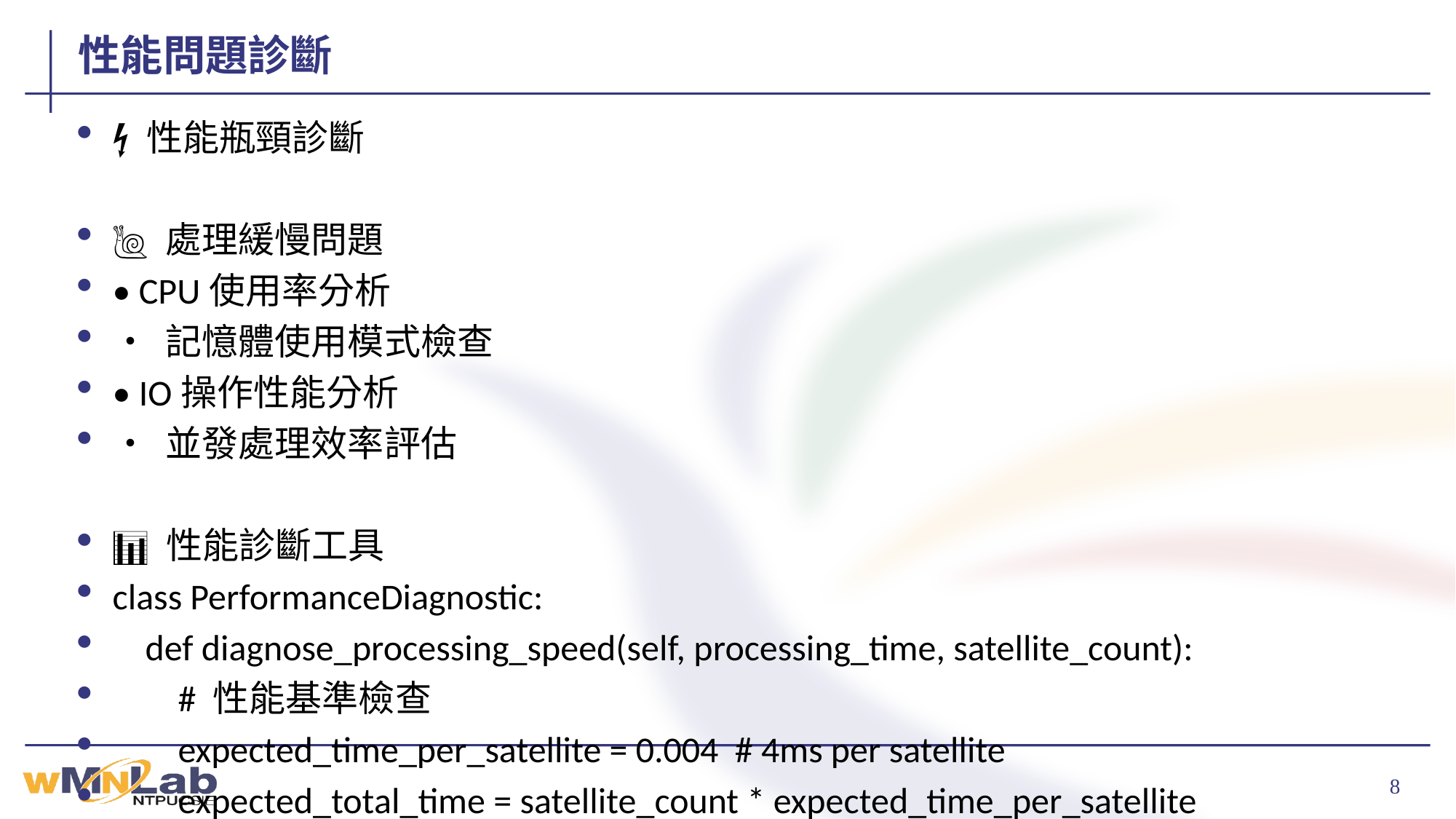

# 性能問題診斷
⚡ 性能瓶頸診斷

🐌 處理緩慢問題
• CPU使用率分析
• 記憶體使用模式檢查
• IO操作性能分析
• 並發處理效率評估

📊 性能診斷工具
class PerformanceDiagnostic:
    def diagnose_processing_speed(self, processing_time, satellite_count):
        # 性能基準檢查
        expected_time_per_satellite = 0.004  # 4ms per satellite
        expected_total_time = satellite_count * expected_time_per_satellite

        if processing_time > expected_total_time * 2:
            bottlenecks = self._identify_bottlenecks()
            return PerformanceIssue(
                f"處理速度過慢: {processing_time:.1f}s (預期: {expected_total_time:.1f}s)",
                bottlenecks=bottlenecks
            )

    def _identify_bottlenecks(self):
        bottlenecks = []

        # CPU瓶頸檢查
        if psutil.cpu_percent(interval=1) > 90:
            bottlenecks.append("CPU使用率過高，考慮優化算法或增加並行處理")

        # 記憶體瓶頸檢查
        memory_percent = psutil.virtual_memory().percent
        if memory_percent > 85:
            bottlenecks.append("記憶體使用率過高，實施分批處理")

        return bottlenecks